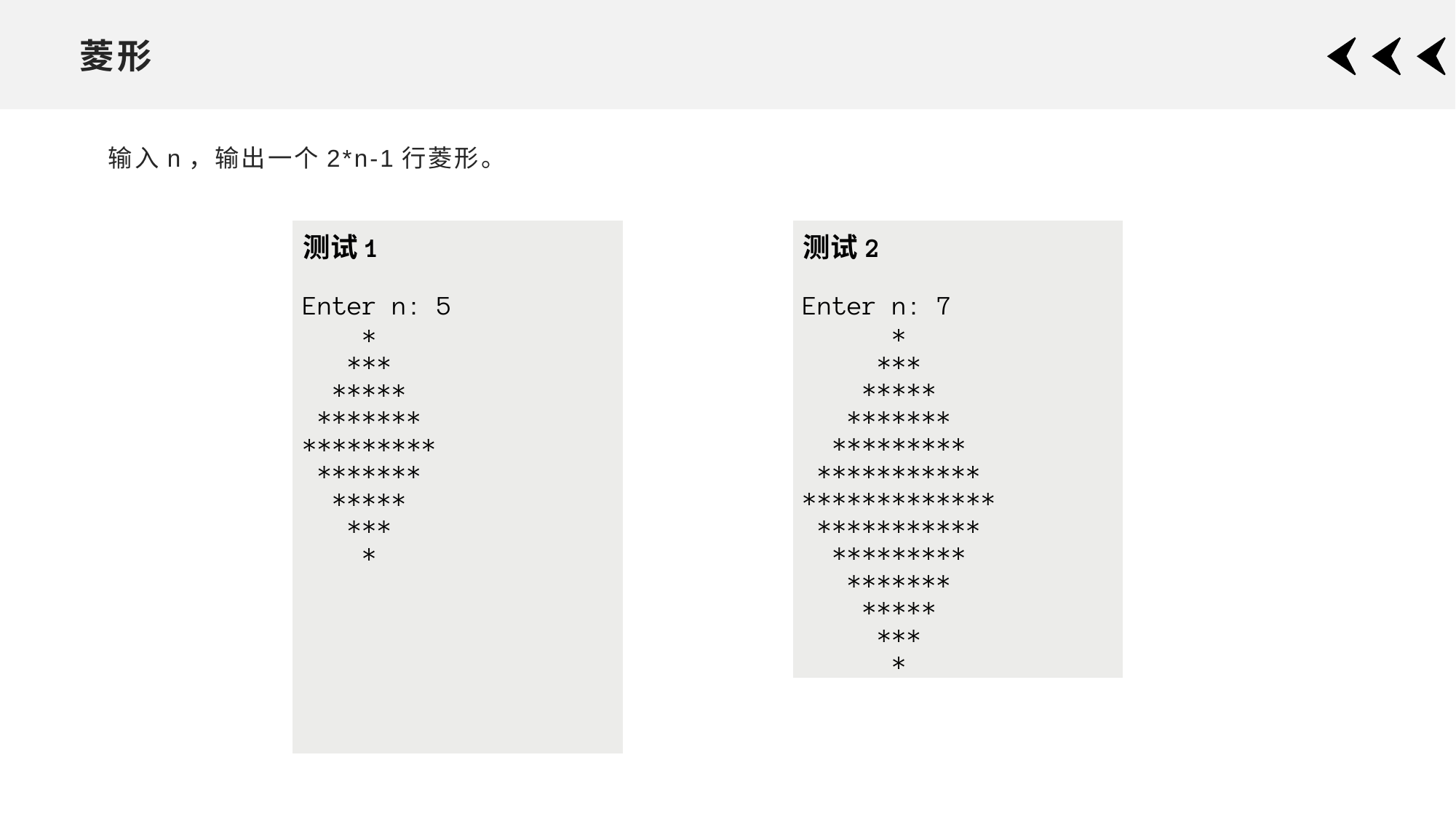

# 菱形
输入n，输出一个2*n-1行菱形。
| 测试2 Enter n: 7 \* \*\*\* \*\*\*\*\* \*\*\*\*\*\*\* \*\*\*\*\*\*\*\*\* \*\*\*\*\*\*\*\*\*\*\* \*\*\*\*\*\*\*\*\*\*\*\*\* \*\*\*\*\*\*\*\*\*\*\* \*\*\*\*\*\*\*\*\* \*\*\*\*\*\*\* \*\*\*\*\* \*\*\* \* |
| --- |
| 测试1 Enter n: 5 \* \*\*\* \*\*\*\*\* \*\*\*\*\*\*\* \*\*\*\*\*\*\*\*\* \*\*\*\*\*\*\* \*\*\*\*\* \*\*\* \* |
| --- |